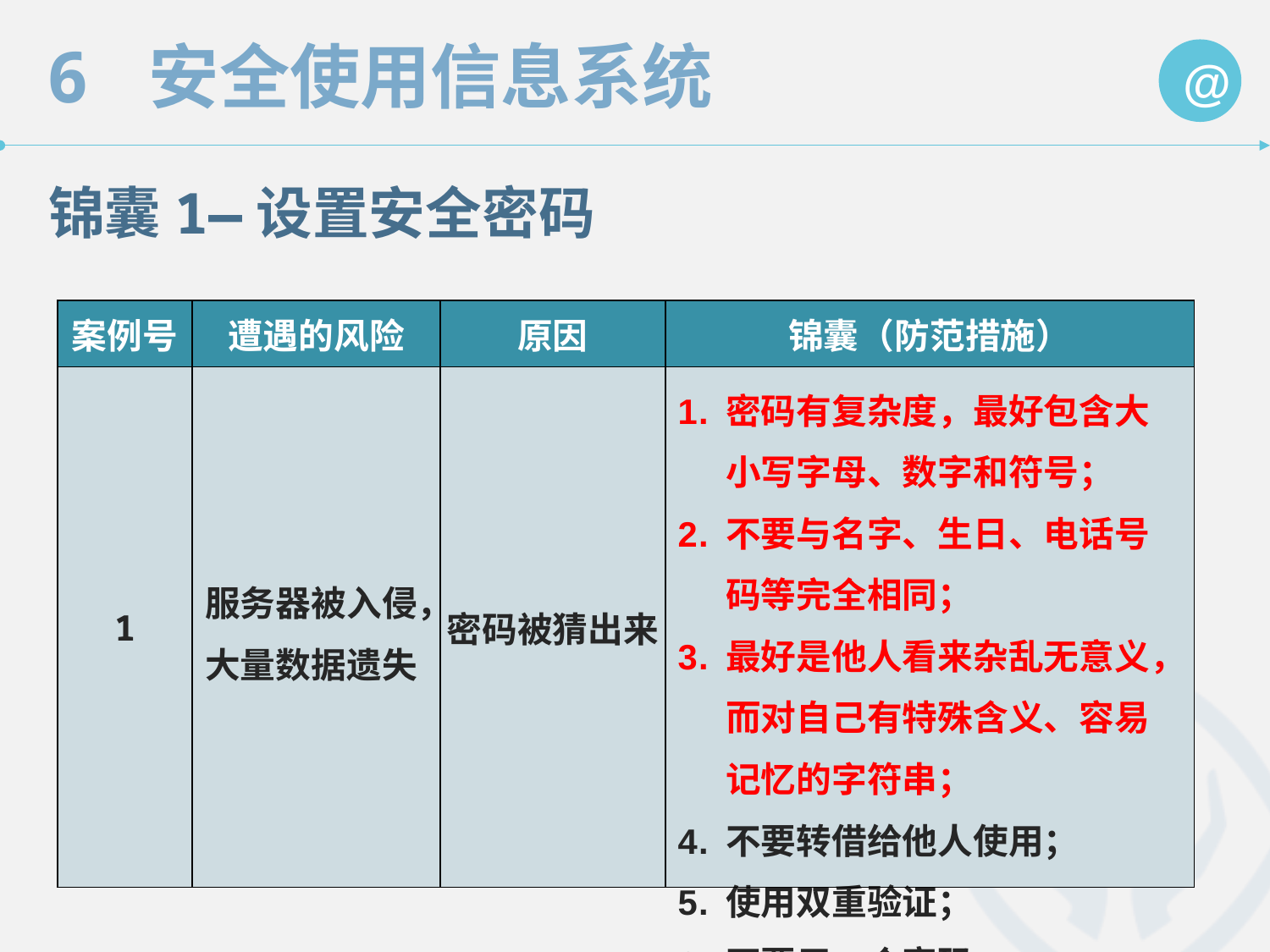

锦囊1—设置安全密码
| 案例号 | 遭遇的风险 | 原因 | 锦囊（防范措施） |
| --- | --- | --- | --- |
| 1 | 服务器被入侵，大量数据遗失 | 密码被猜出来 | 密码有复杂度，最好包含大小写字母、数字和符号； 不要与名字、生日、电话号码等完全相同； 最好是他人看来杂乱无意义，而对自己有特殊含义、容易记忆的字符串； 不要转借给他人使用； 使用双重验证； 不要用一个密码。 |